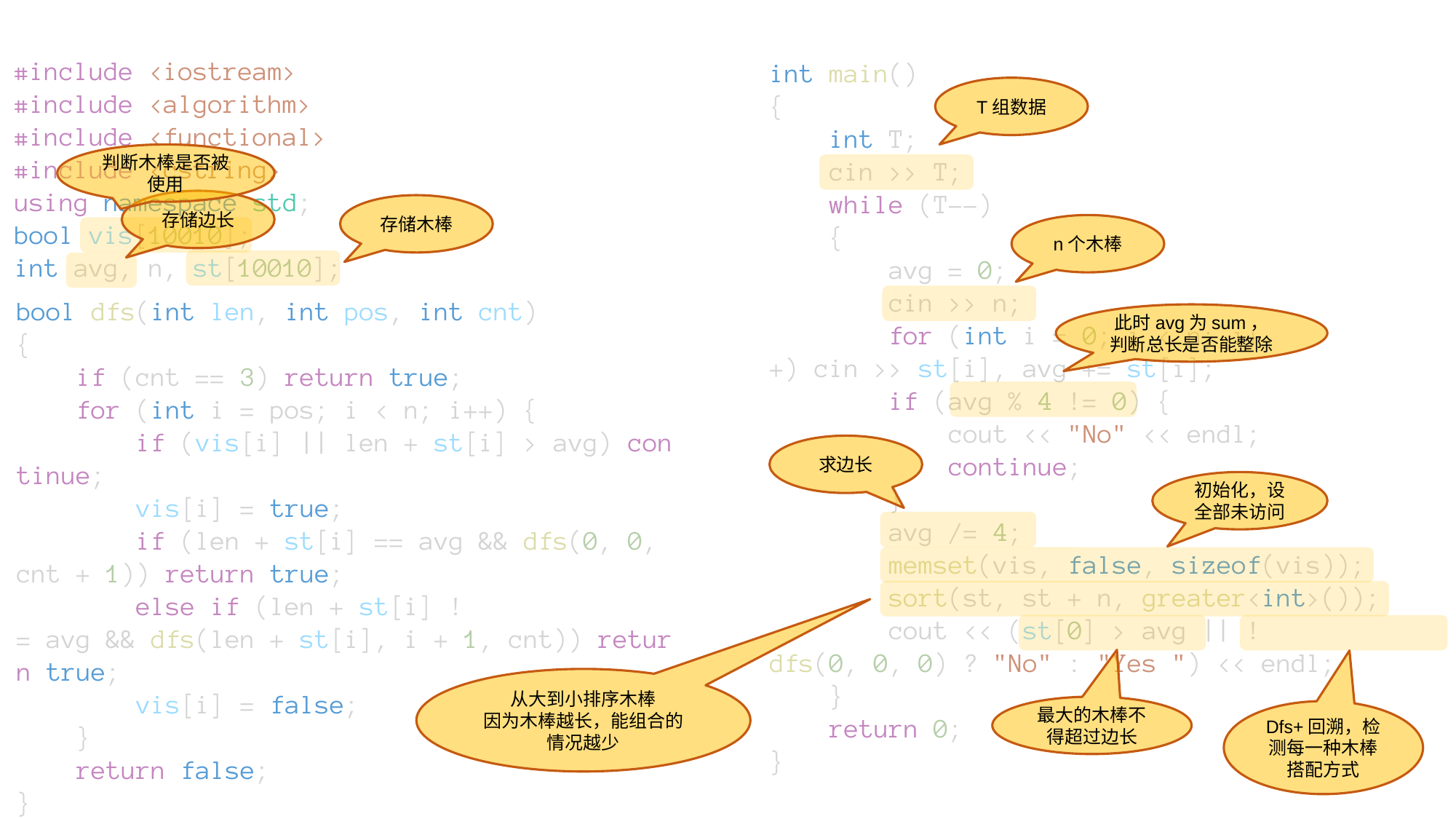

#include <iostream>
#include <algorithm>
#include <functional>
#include <cstring>
using namespace std;
bool vis[10010];
int avg, n, st[10010];
int main()
{
    int T;
    cin >> T;
    while (T--)
    {
        avg = 0;
        cin >> n;
        for (int i = 0; i < n; i++) cin >> st[i], avg += st[i];
        if (avg % 4 != 0) {
            cout << "No" << endl;
            continue;
        }
        avg /= 4;
        memset(vis, false, sizeof(vis));
        sort(st, st + n, greater<int>());
        cout << (st[0] > avg || !dfs(0, 0, 0) ? "No" : "Yes ") << endl;
    }
    return 0;
}
T组数据
判断木棒是否被使用

存储边长
存储木棒
n个木棒

bool dfs(int len, int pos, int cnt)
{
    if (cnt == 3) return true;
    for (int i = pos; i < n; i++) {
        if (vis[i] || len + st[i] > avg) continue;
        vis[i] = true;
        if (len + st[i] == avg && dfs(0, 0, cnt + 1)) return true;
        else if (len + st[i] != avg && dfs(len + st[i], i + 1, cnt)) return true;
        vis[i] = false;
    }
    return false;
}
此时avg为sum，
判断总长是否能整除

求边长
初始化，设全部未访问

从大到小排序木棒
因为木棒越长，能组合的情况越少
最大的木棒不得超过边长
Dfs+回溯，检测每一种木棒搭配方式